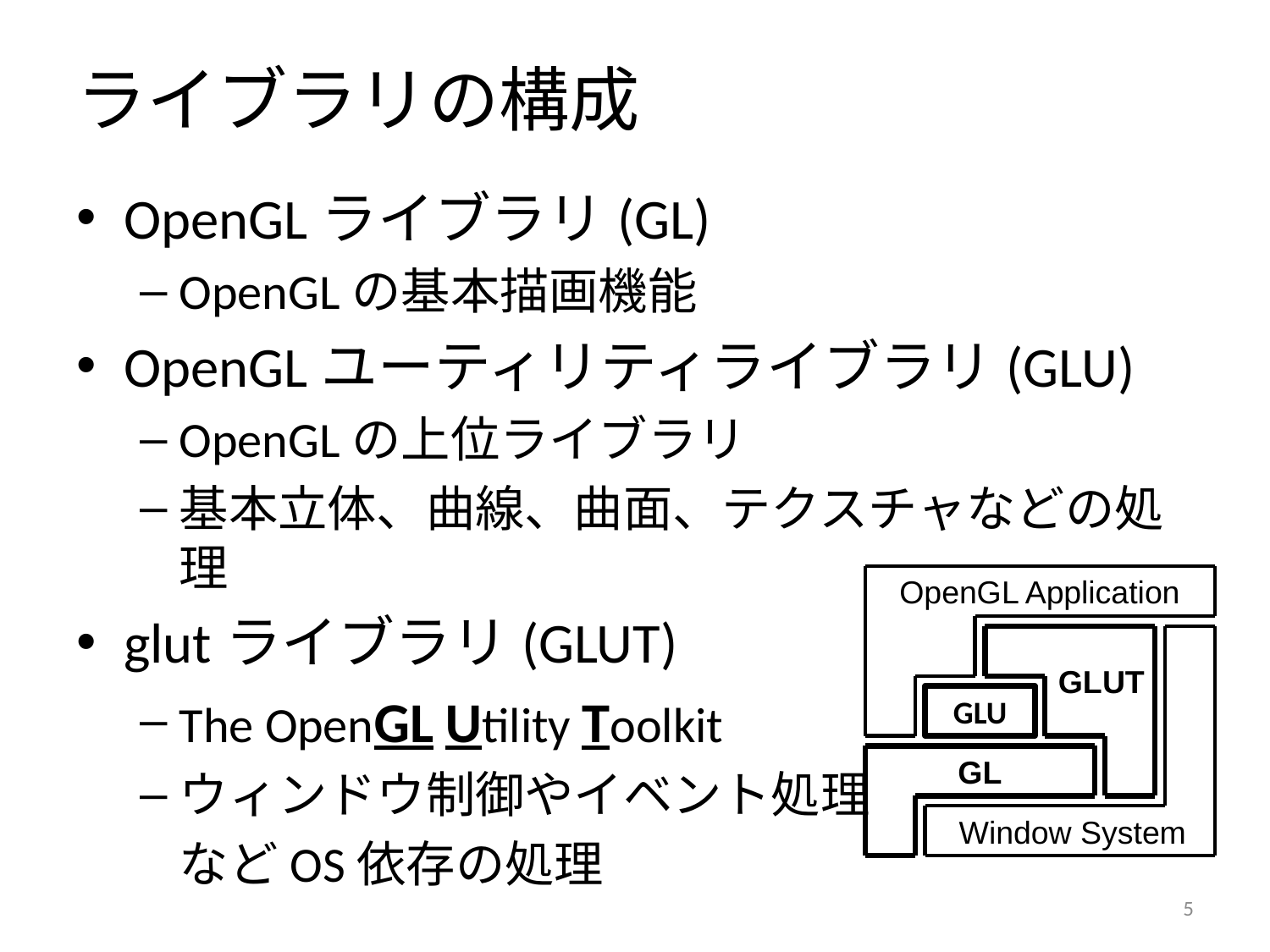

# ライブラリの構成
OpenGLライブラリ(GL)
OpenGLの基本描画機能
OpenGLユーティリティライブラリ(GLU)
OpenGLの上位ライブラリ
基本立体、曲線、曲面、テクスチャなどの処理
glutライブラリ(GLUT)
The OpenGL Utility Toolkit
ウィンドウ制御やイベント処理
	などOS依存の処理
OpenGL Application
GLUT
GLU
GL
Window System
5